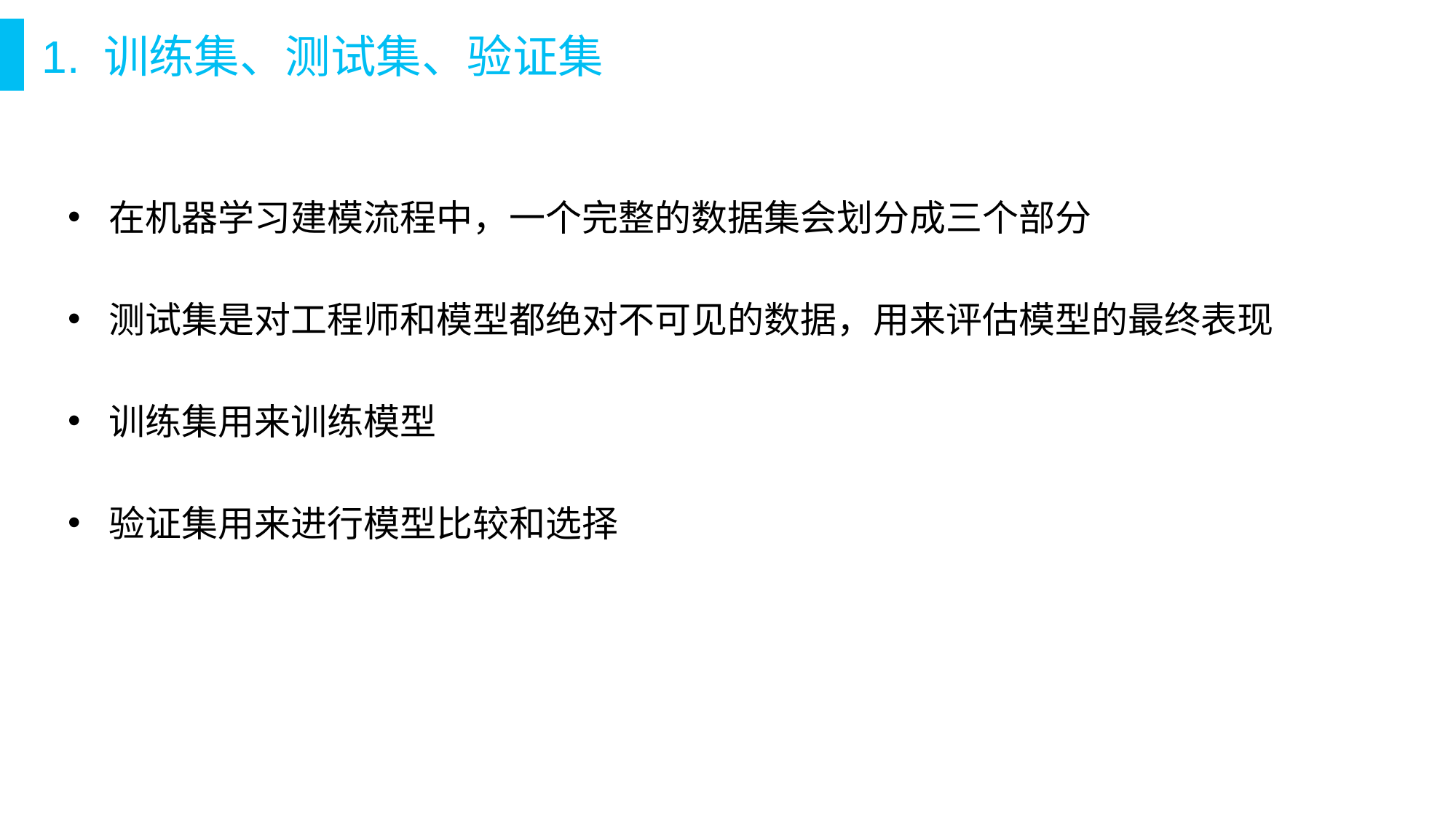

# 1. 训练集、测试集、验证集
在机器学习建模流程中，一个完整的数据集会划分成三个部分

测试集是对工程师和模型都绝对不可见的数据，用来评估模型的最终表现

训练集用来训练模型

验证集用来进行模型比较和选择